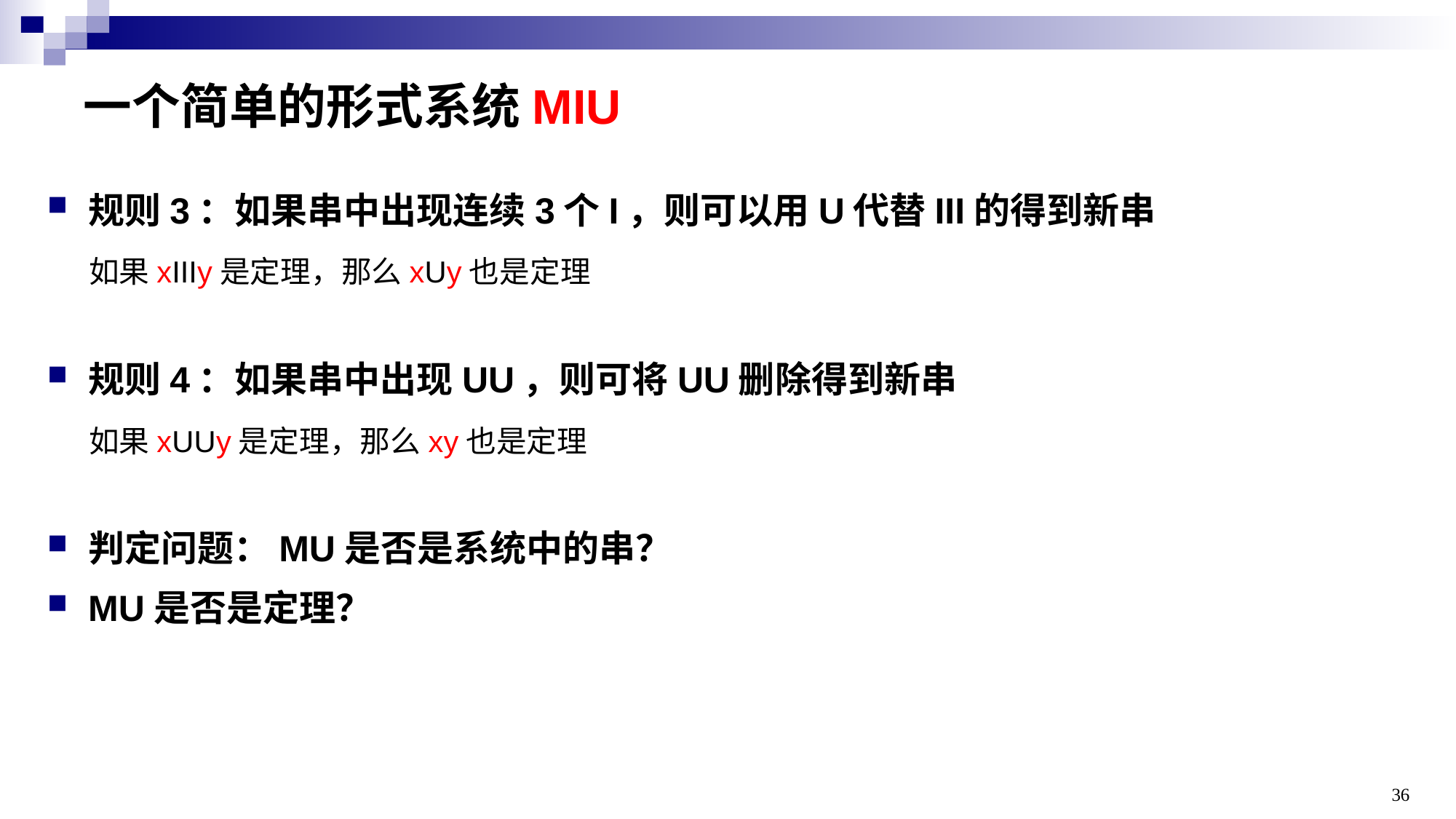

# 一个简单的形式系统MIU
规则3：如果串中出现连续3个I，则可以用U代替III的得到新串
    如果xIIIy是定理，那么xUy也是定理

规则4：如果串中出现UU，则可将UU删除得到新串
    如果xUUy是定理，那么xy也是定理

判定问题：MU是否是系统中的串？
MU是否是定理？
36